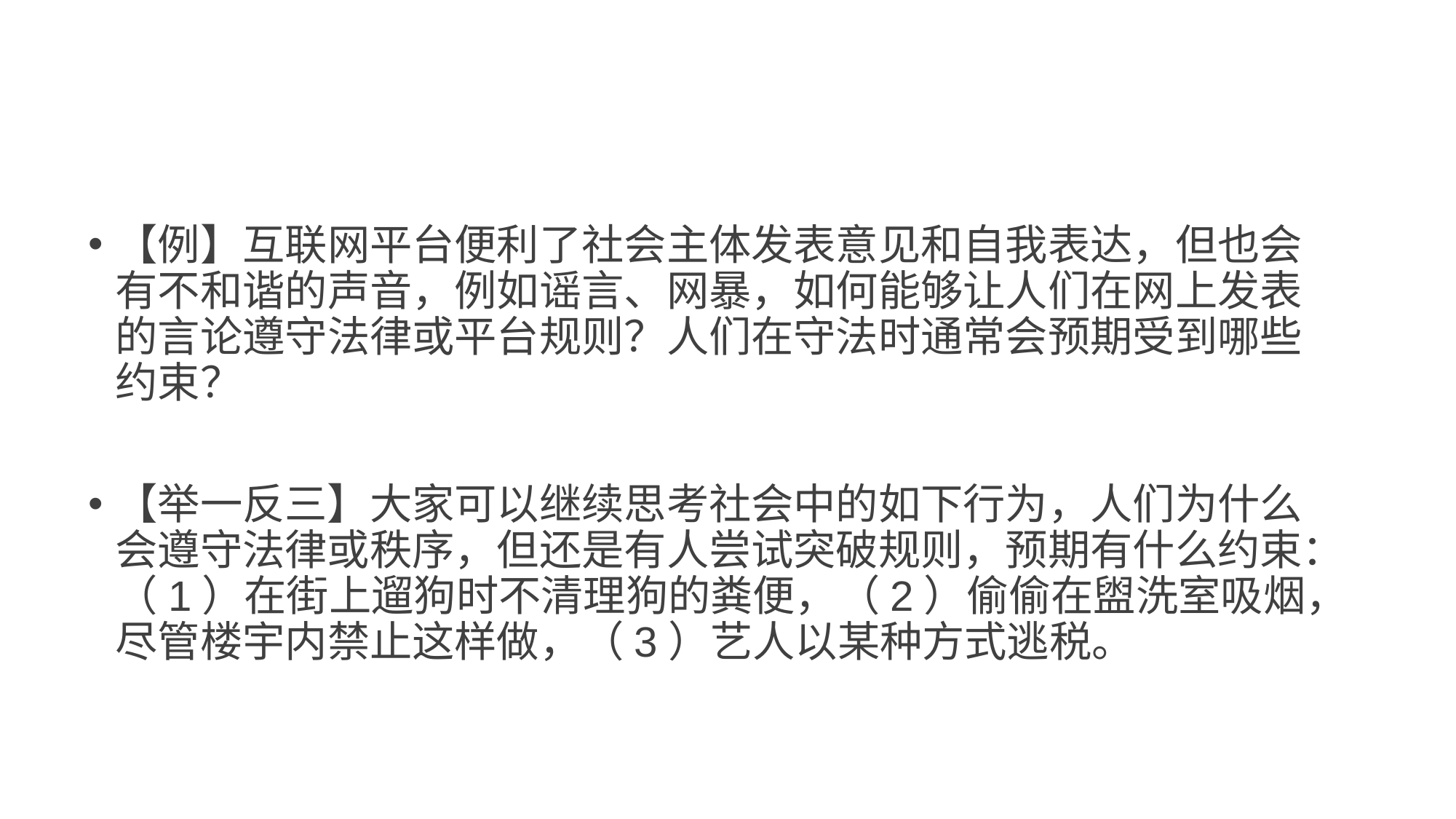

#
【例】互联网平台便利了社会主体发表意见和自我表达，但也会有不和谐的声音，例如谣言、网暴，如何能够让人们在网上发表的言论遵守法律或平台规则？人们在守法时通常会预期受到哪些约束？

【举一反三】大家可以继续思考社会中的如下行为，人们为什么会遵守法律或秩序，但还是有人尝试突破规则，预期有什么约束：（1）在街上遛狗时不清理狗的粪便，（2）偷偷在盥洗室吸烟，尽管楼宇内禁止这样做，（3）艺人以某种方式逃税。